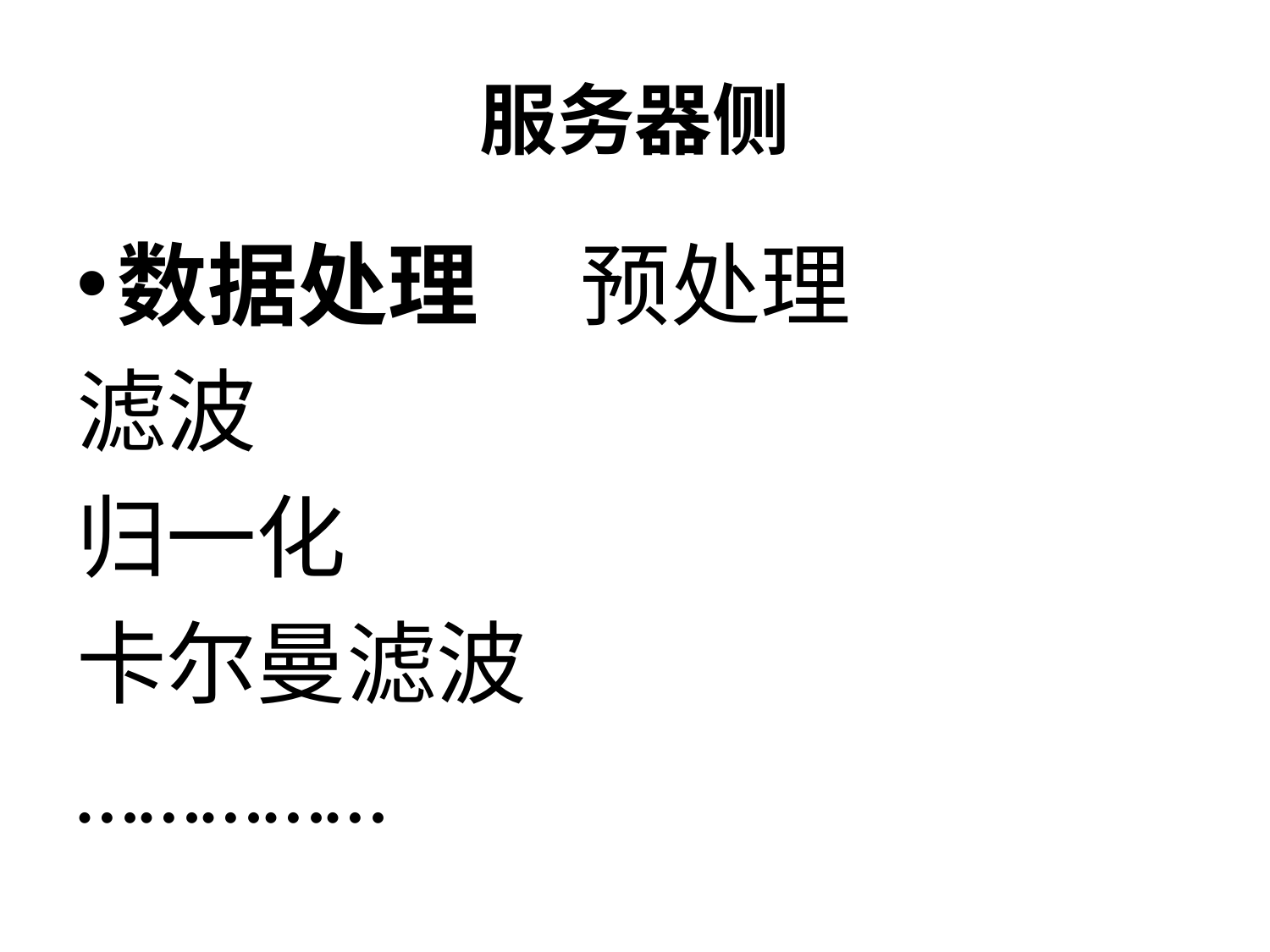

# 服务器侧
数据处理     预处理
滤波
归一化
卡尔曼滤波
……………